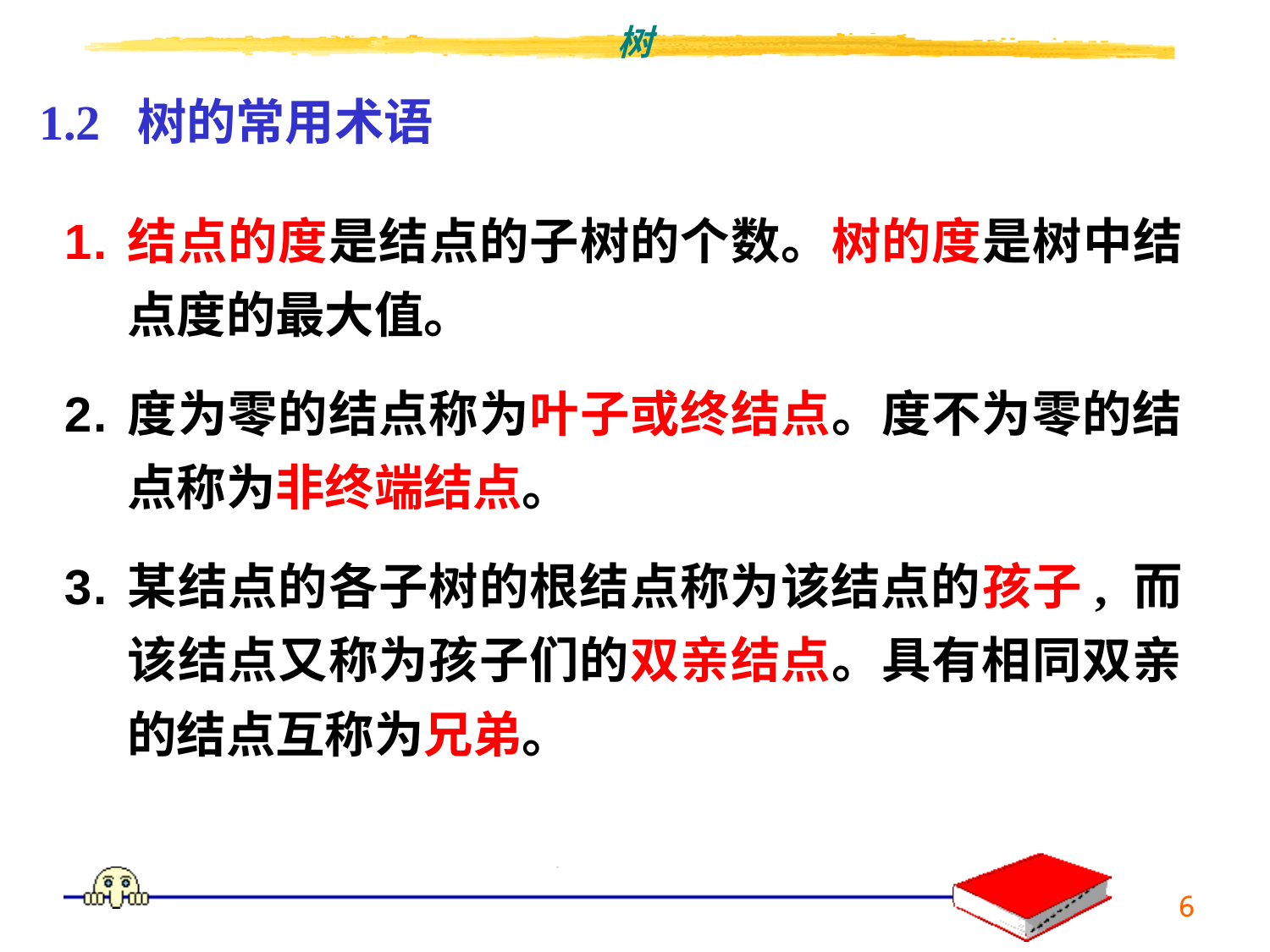

1.2  树的常用术语
结点的度是结点的子树的个数。树的度是树中结点度的最大值。
度为零的结点称为叶子或终结点。度不为零的结点称为非终端结点。
某结点的各子树的根结点称为该结点的孩子, 而该结点又称为孩子们的双亲结点。具有相同双亲的结点互称为兄弟。
6